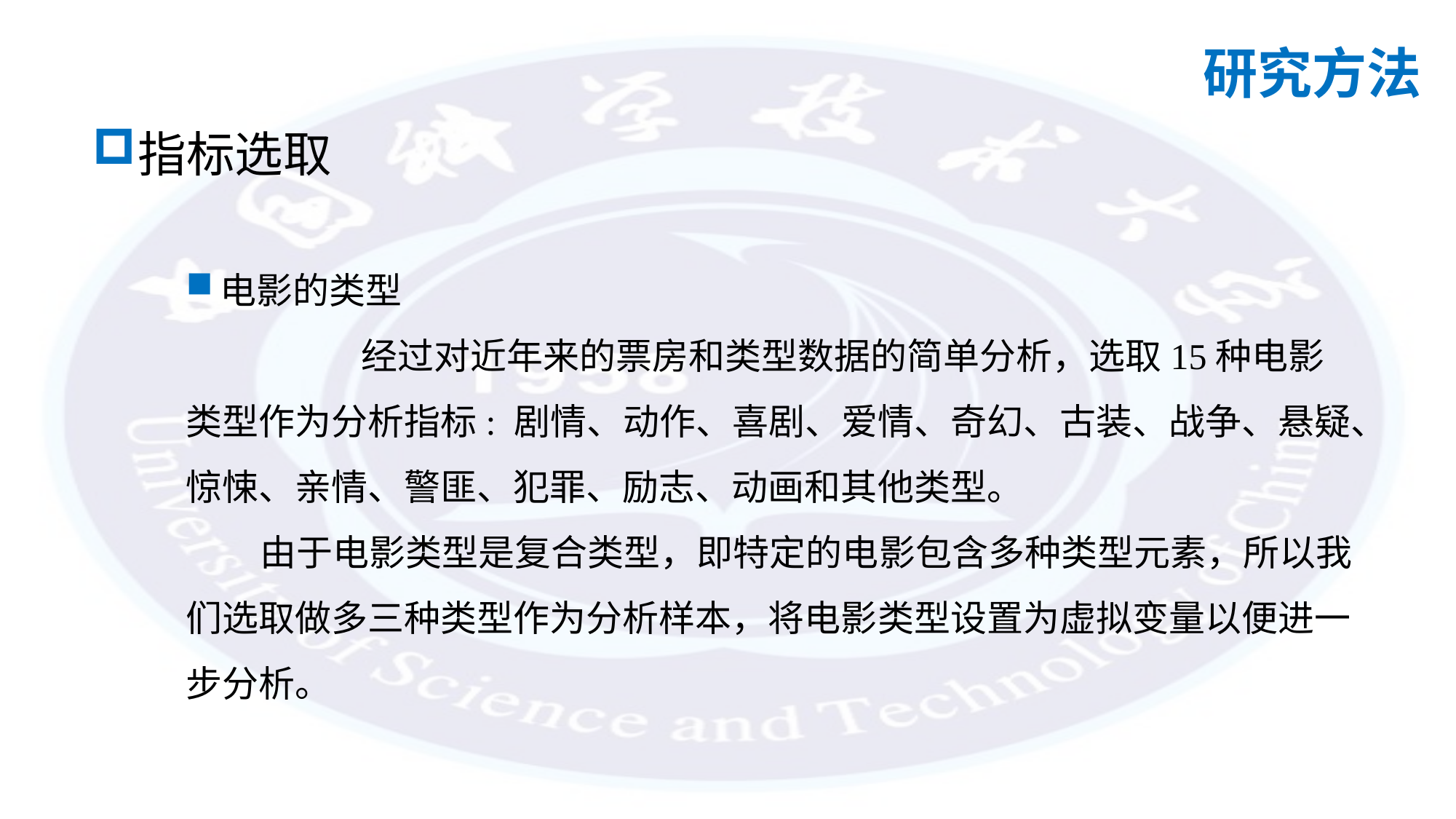

研究方法
指标选取
电影的类型
	       经过对近年来的票房和类型数据的简单分析，选取15种电影类型作为分析指标: 剧情、动作、喜剧、爱情、奇幻、古装、战争、悬疑、惊悚、亲情、警匪、犯罪、励志、动画和其他类型。
        由于电影类型是复合类型，即特定的电影包含多种类型元素，所以我们选取做多三种类型作为分析样本，将电影类型设置为虚拟变量以便进一步分析。